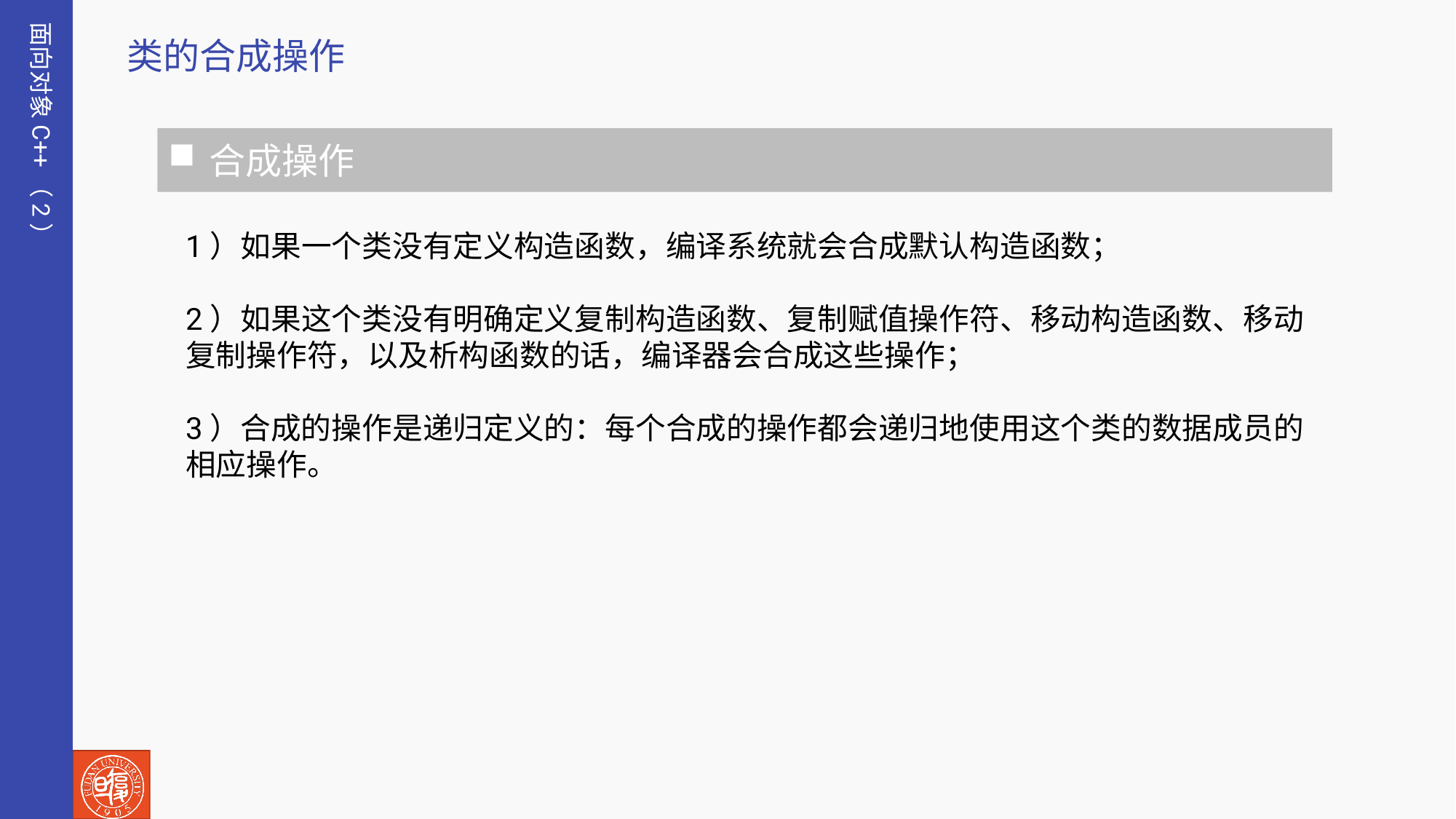

面向对象C++（2）
类的合成操作
合成操作
1）如果一个类没有定义构造函数，编译系统就会合成默认构造函数；

2）如果这个类没有明确定义复制构造函数、复制赋值操作符、移动构造函数、移动复制操作符，以及析构函数的话，编译器会合成这些操作；

3）合成的操作是递归定义的：每个合成的操作都会递归地使用这个类的数据成员的相应操作。